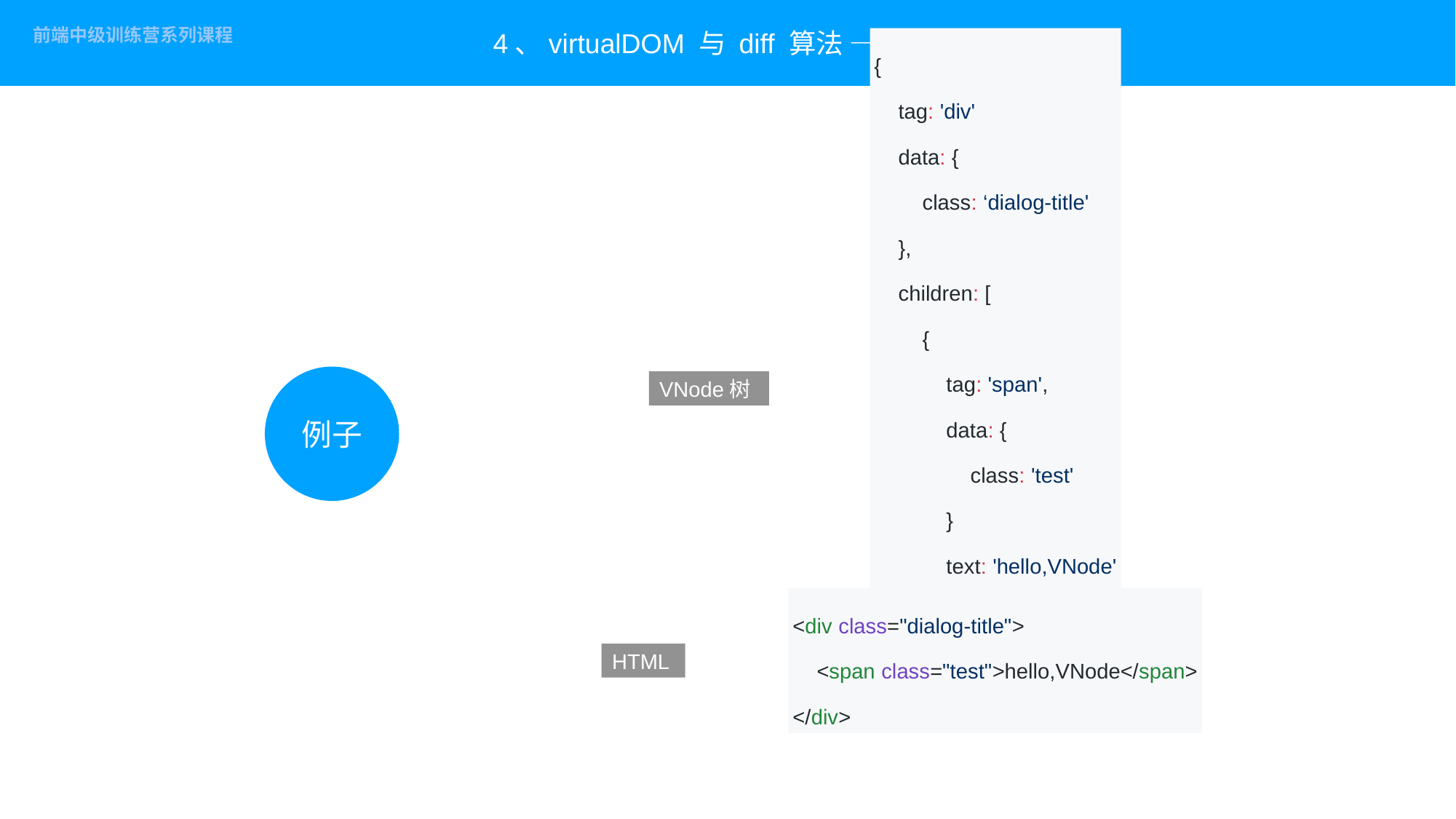

# 4、virtualDOM 与 diff 算法 — VNode
{
    tag: 'div'
    data: {
        class: ‘dialog-title'
    },
    children: [
        {
            tag: 'span',
            data: {
                class: 'test'
            }
            text: 'hello,VNode'
        }
    ]
}
例子
 VNode树
<div class="dialog-title">
    <span class="test">hello,VNode</span>
</div>
 HTML